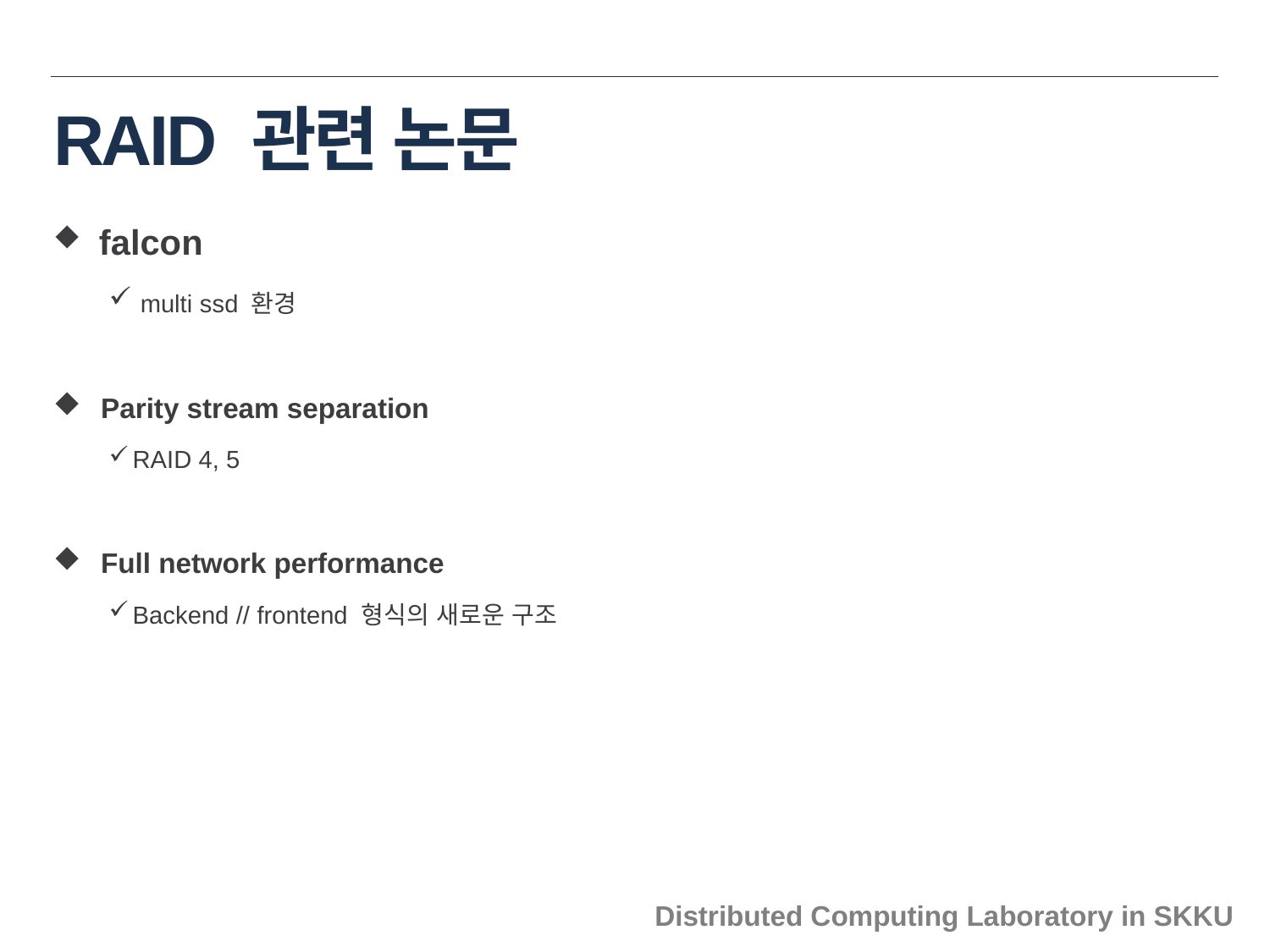

# RAID 관련 논문
  falcon
 multi ssd 환경

Parity stream separation
RAID 4, 5

Full network performance
Backend // frontend 형식의 새로운 구조

Distributed Computing Laboratory in SKKU